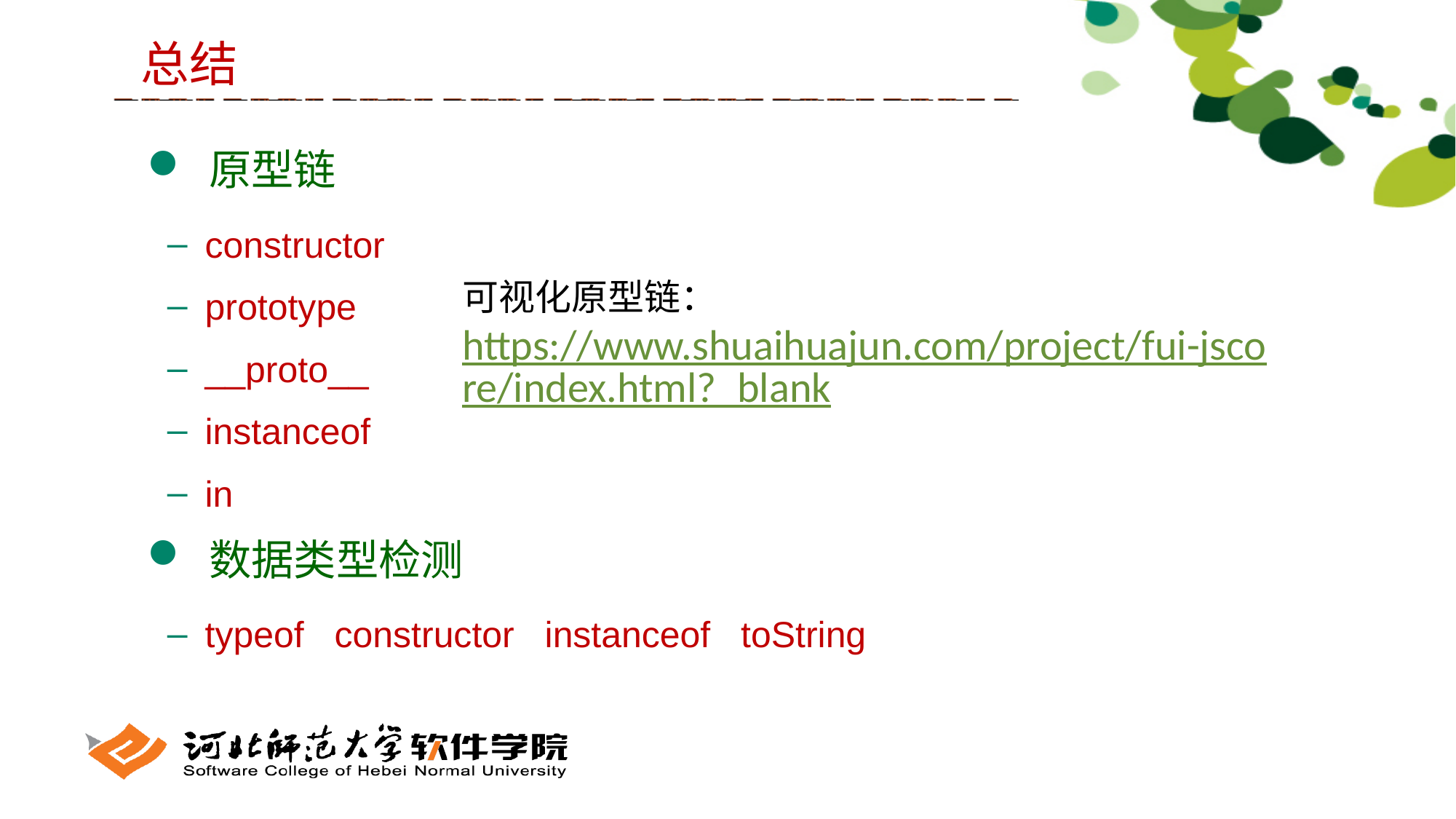

总结
 原型链
 constructor
 prototype
 __proto__
 instanceof
 in
 数据类型检测
 typeof   constructor   instanceof   toString

可视化原型链：
https://www.shuaihuajun.com/project/fui-jscore/index.html?_blank